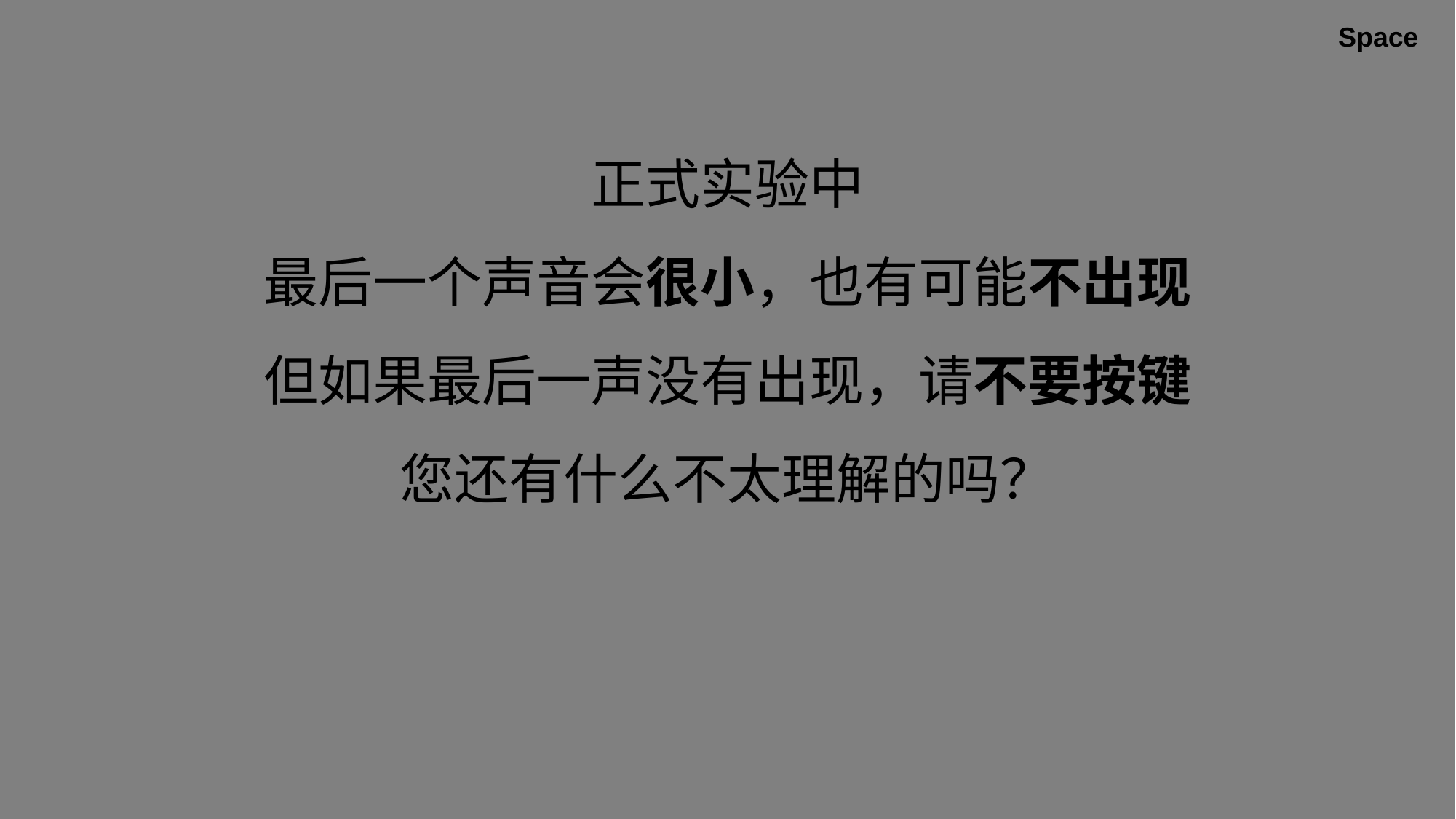

Space
正式实验中
最后一个声音会很小，也有可能不出现
但如果最后一声没有出现，请不要按键
您还有什么不太理解的吗？